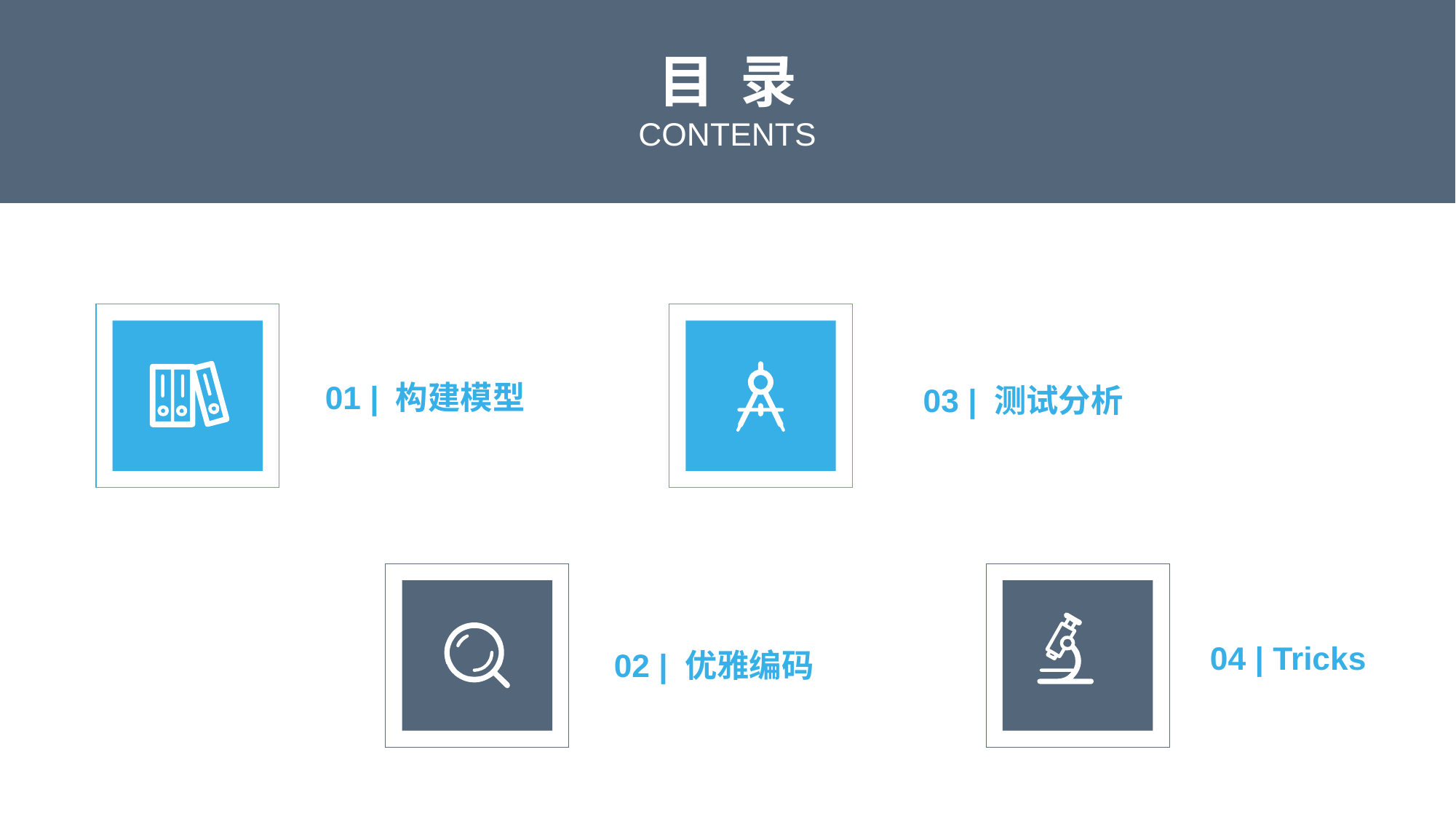

目  录
CONTENTS

01 | 构建模型

03 | 测试分析

02 | 优雅编码
04 | Tricks